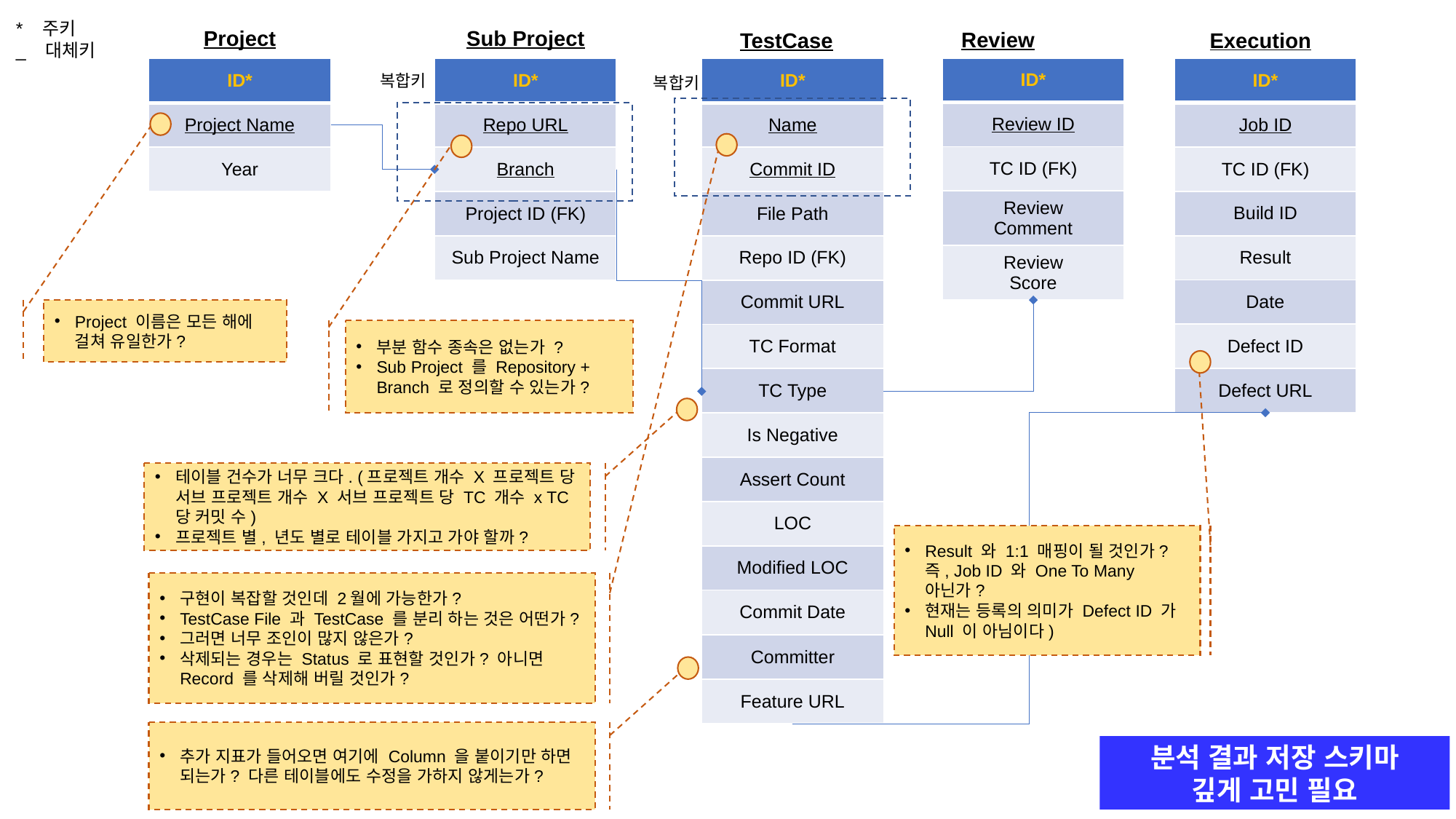

*   주키
_   대체키
Project
Sub Project
Review
Execution
TestCase
| ID\* |
| --- |
| Review ID |
| TC ID (FK) |
| Review Comment |
| Review Score |
| ID\* |
| --- |
| Job ID |
| TC ID (FK) |
| Build ID |
| Result |
| Date |
| Defect ID |
| Defect URL |
| ID\* |
| --- |
| Project Name |
| Year |
| ID\* |
| --- |
| Repo URL |
| Branch |
| Project ID (FK) |
| Sub Project Name |
| ID\* |
| --- |
| Name |
| Commit ID |
| File Path |
| Repo ID (FK) |
| Commit URL |
| TC Format |
| TC Type |
| Is Negative |
| Assert Count |
| LOC |
| Modified LOC |
| Commit Date |
| Committer |
| Feature URL |
복합키
복합키

Project 이름은 모든 해에 걸쳐 유일한가?
부분 함수 종속은 없는가 ?
Sub Project 를 Repository + Branch 로 정의할 수 있는가?

테이블 건수가 너무 크다. (프로젝트 개수 X 프로젝트 당 서브 프로젝트 개수 X 서브 프로젝트 당 TC 개수 x TC 당 커밋 수)
프로젝트 별, 년도 별로 테이블 가지고 가야 할까?
Result 와 1:1 매핑이 될 것인가? 즉, Job ID 와 One To Many 아닌가?
현재는 등록의 의미가 Defect ID 가 Null 이 아님이다)
구현이 복잡할 것인데 2월에 가능한가?
TestCase File 과 TestCase 를 분리 하는 것은 어떤가?
그러면 너무 조인이 많지 않은가?
삭제되는 경우는 Status 로 표현할 것인가? 아니면 Record 를 삭제해 버릴 것인가?

추가 지표가 들어오면 여기에 Column 을 붙이기만 하면 되는가? 다른 테이블에도 수정을 가하지 않게는가?
분석 결과 저장 스키마
깊게 고민 필요